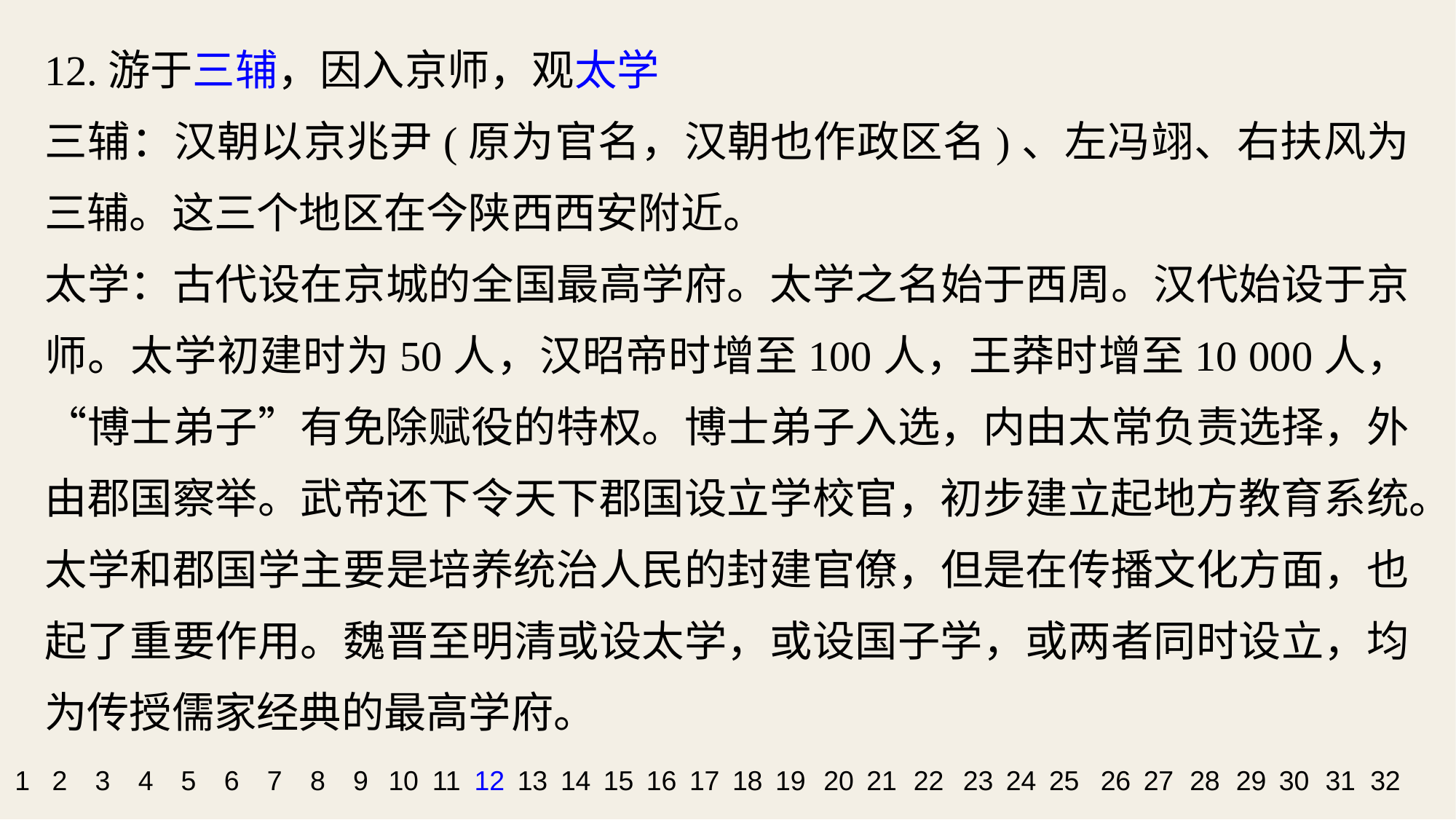

12.游于三辅，因入京师，观太学
三辅：汉朝以京兆尹(原为官名，汉朝也作政区名)、左冯翊、右扶风为三辅。这三个地区在今陕西西安附近。
太学：古代设在京城的全国最高学府。太学之名始于西周。汉代始设于京师。太学初建时为50人，汉昭帝时增至100人，王莽时增至10 000人，“博士弟子”有免除赋役的特权。博士弟子入选，内由太常负责选择，外由郡国察举。武帝还下令天下郡国设立学校官，初步建立起地方教育系统。太学和郡国学主要是培养统治人民的封建官僚，但是在传播文化方面，也起了重要作用。魏晋至明清或设太学，或设国子学，或两者同时设立，均为传授儒家经典的最高学府。
1
2
3
4
5
6
7
8
9
10
11
12
13
14
15
16
17
18
19
20
21
22
23
24
25
26
27
28
29
30
31
32